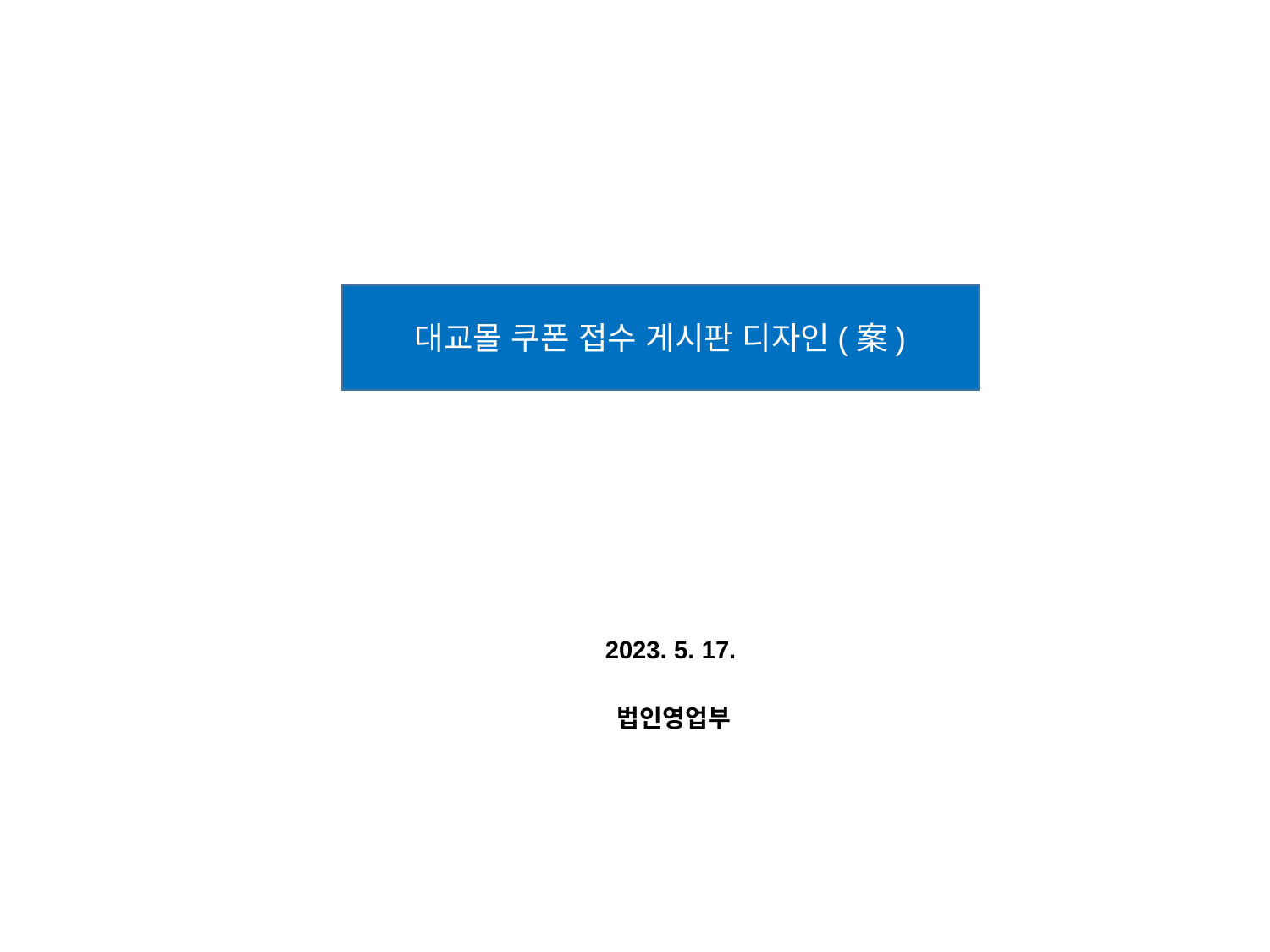

대교몰 쿠폰 접수 게시판 디자인(案)
2023. 5. 17.
법인영업부